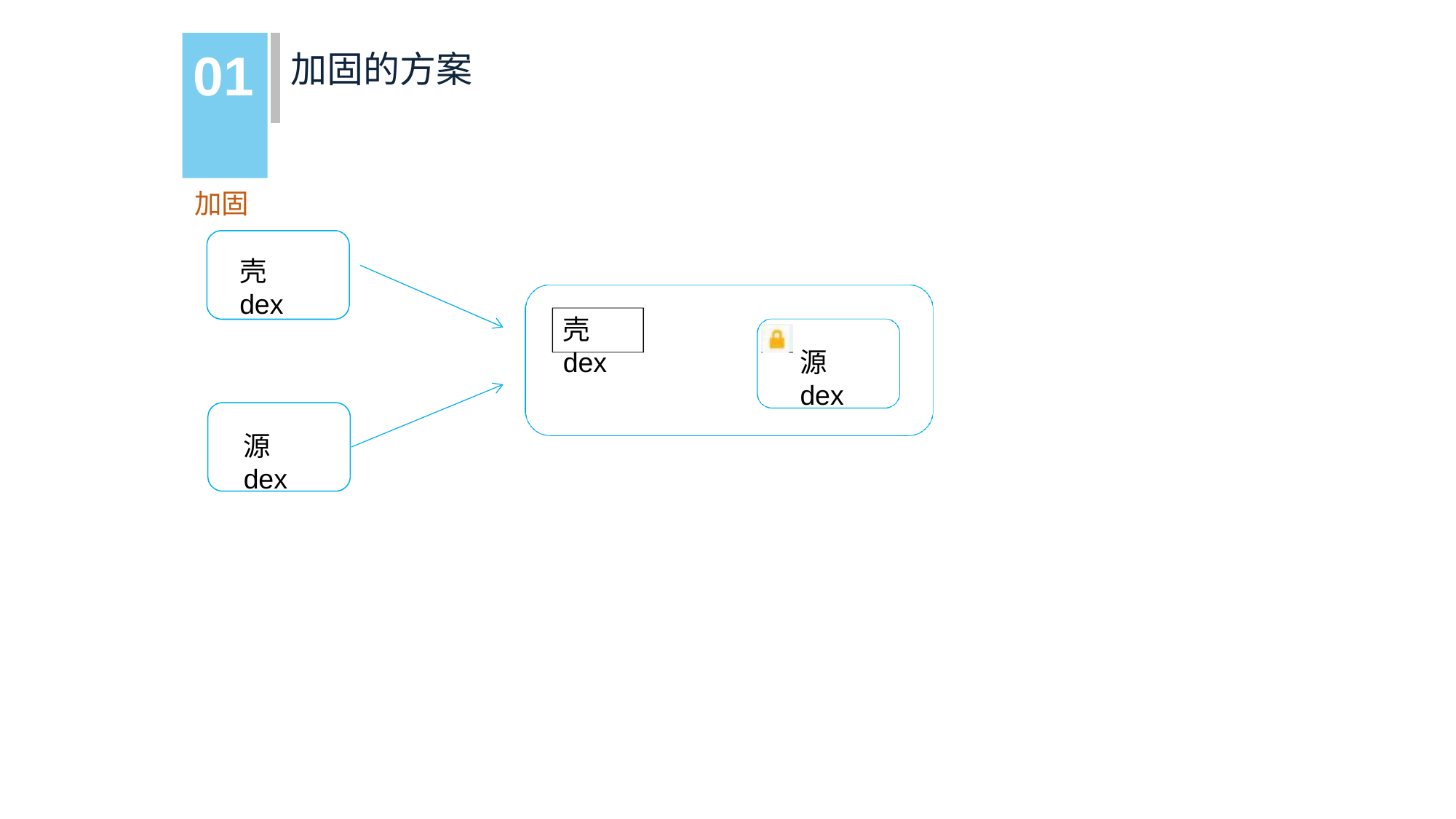

# 01
加固的方案
加固

壳dex

壳dex

源dex

源dex